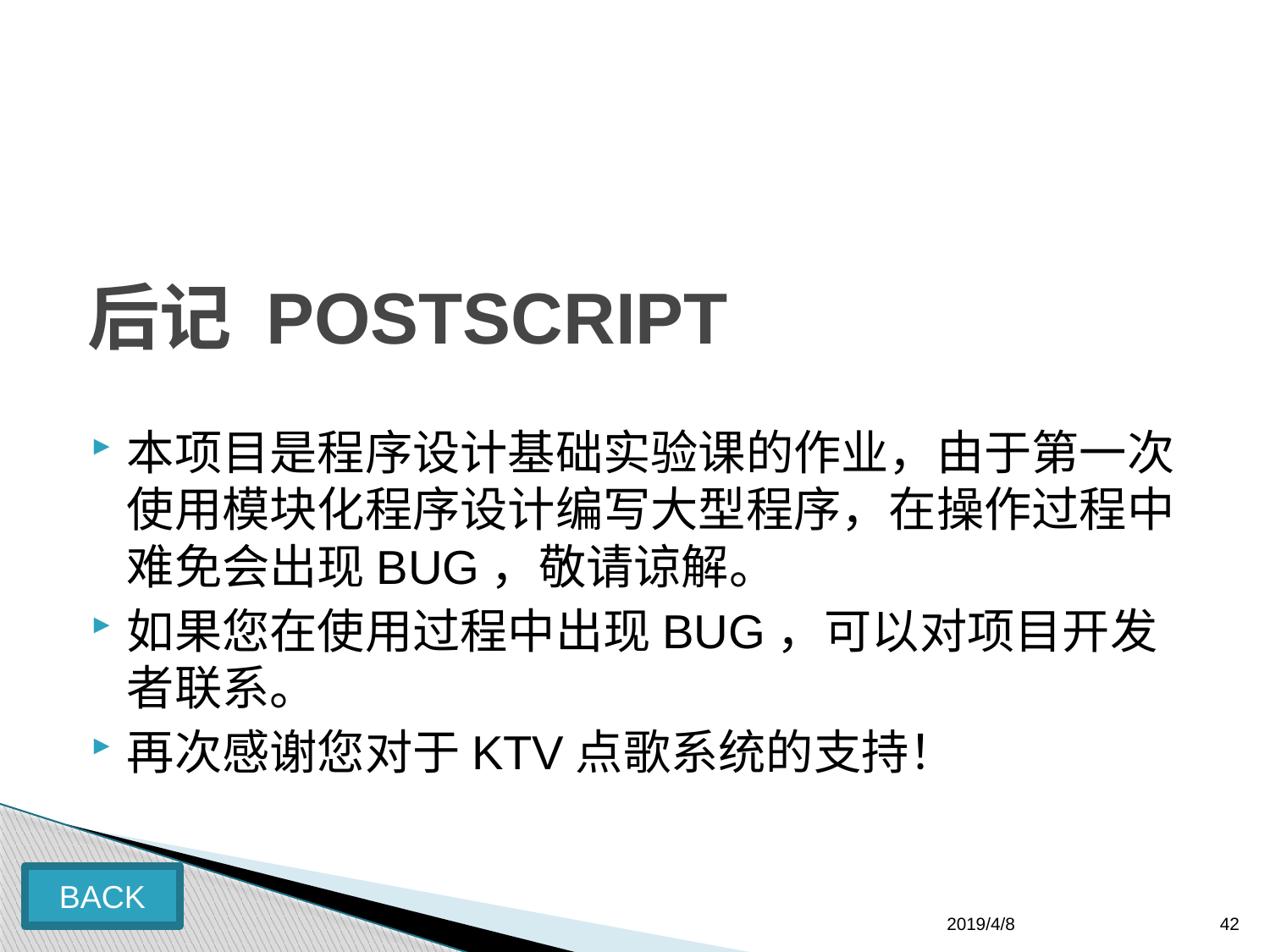

# 后记 POSTSCRIPT
本项目是程序设计基础实验课的作业，由于第一次使用模块化程序设计编写大型程序，在操作过程中难免会出现BUG，敬请谅解。
如果您在使用过程中出现BUG，可以对项目开发者联系。
再次感谢您对于KTV点歌系统的支持！
BACK
2019/4/8
42